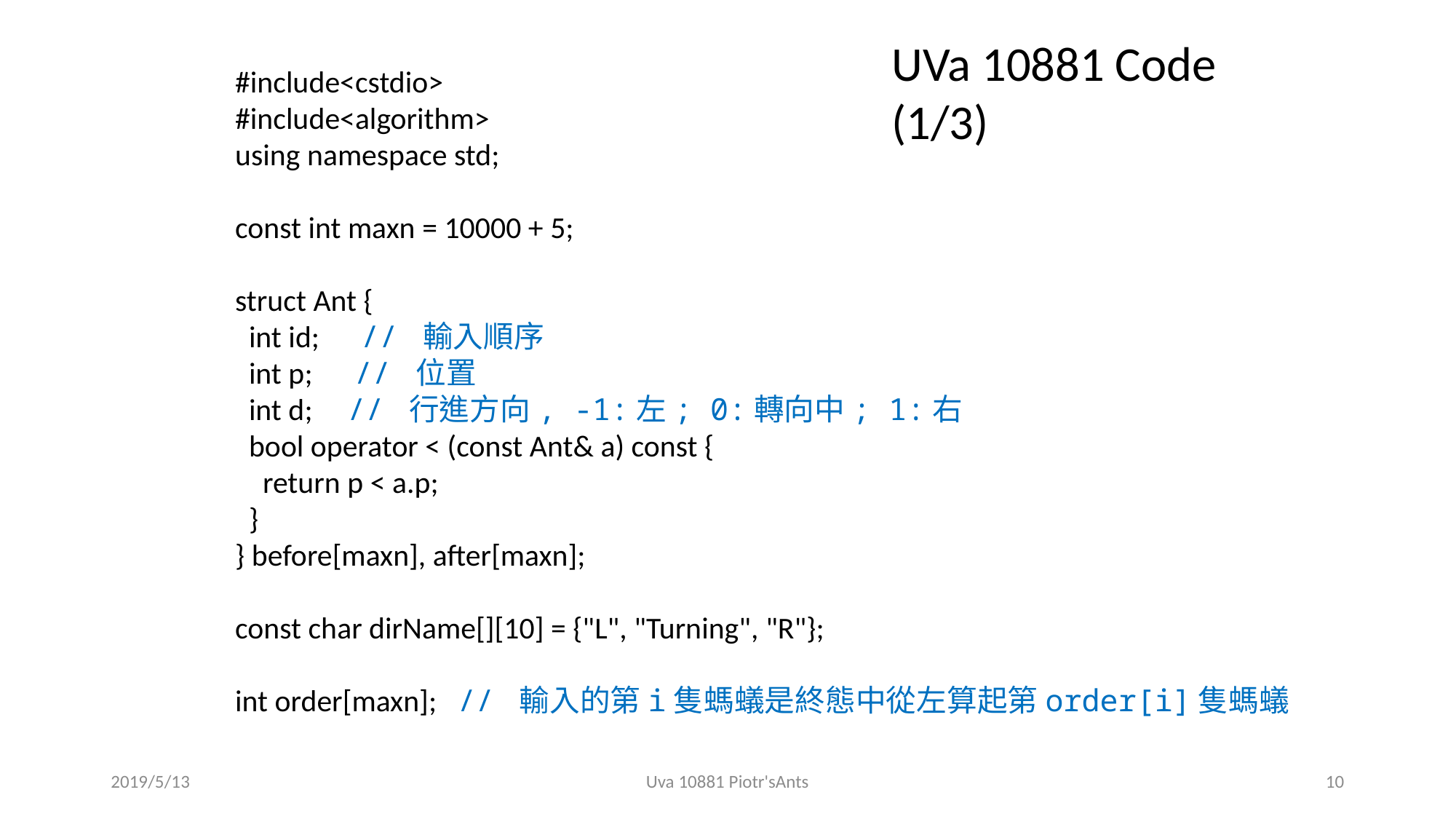

UVa 10881 Code (1/3)
#include<cstdio>
#include<algorithm>
using namespace std;

const int maxn = 10000 + 5;

struct Ant {
  int id;      // 輸入順序
  int p;      // 位置
  int d;     // 行進方向, -1:左; 0:轉向中; 1:右
  bool operator < (const Ant& a) const {
    return p < a.p;
  }
} before[maxn], after[maxn];

const char dirName[][10] = {"L", "Turning", "R"};

int order[maxn];   // 輸入的第i隻螞蟻是終態中從左算起第order[i]隻螞蟻
2019/5/13
Uva 10881 Piotr'sAnts
10